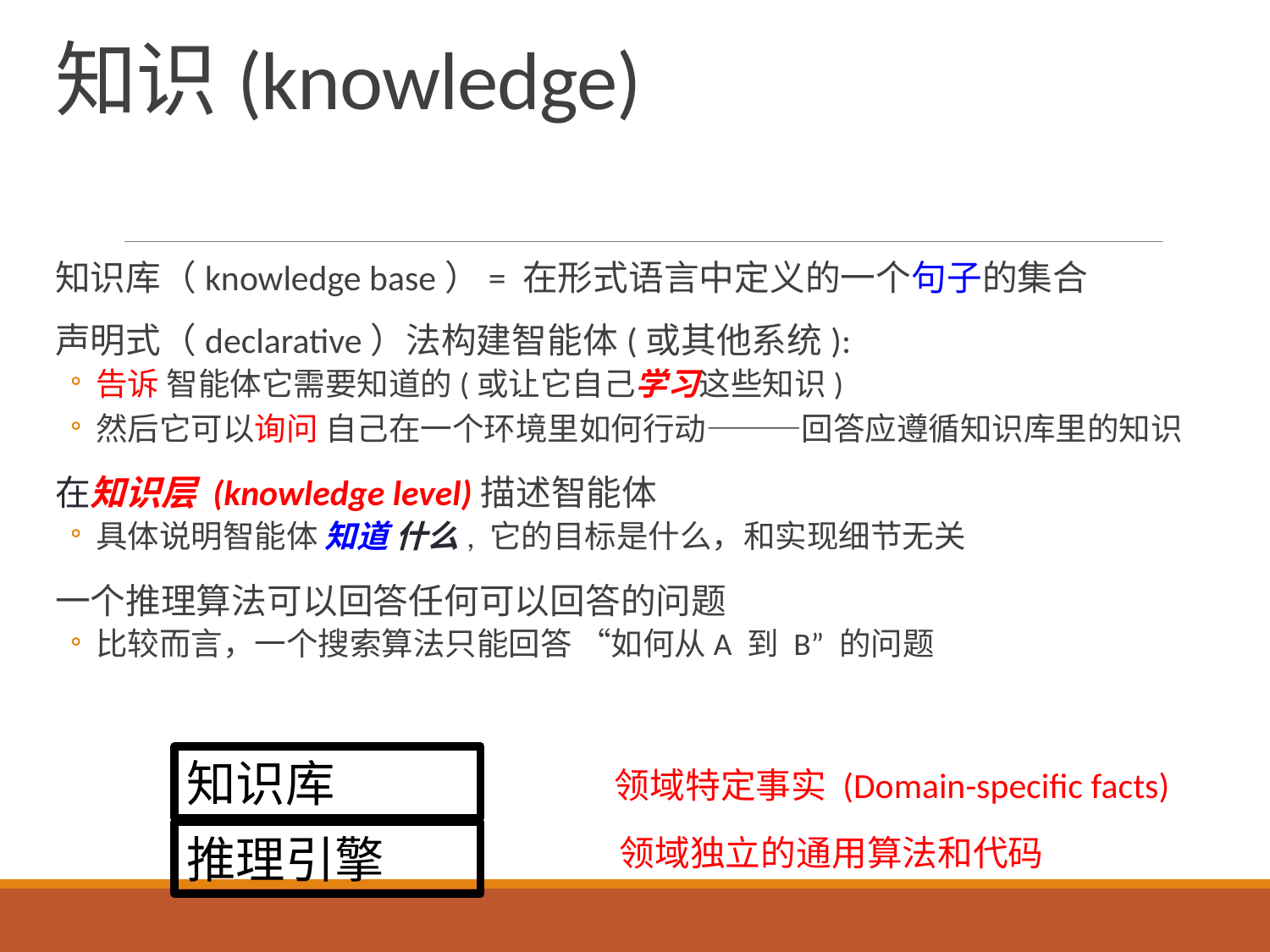

# 知识(knowledge)
知识库（knowledge base）= 在形式语言中定义的一个句子的集合
声明式（declarative）法构建智能体(或其他系统):
告诉 智能体它需要知道的(或让它自己学习这些知识)
然后它可以询问 自己在一个环境里如何行动———回答应遵循知识库里的知识
在知识层 (knowledge level)描述智能体
具体说明智能体 知道 什么, 它的目标是什么，和实现细节无关
一个推理算法可以回答任何可以回答的问题
比较而言，一个搜索算法只能回答 “如何从A 到 B” 的问题

知识库
领域特定事实 (Domain-specific facts)
推理引擎
领域独立的通用算法和代码